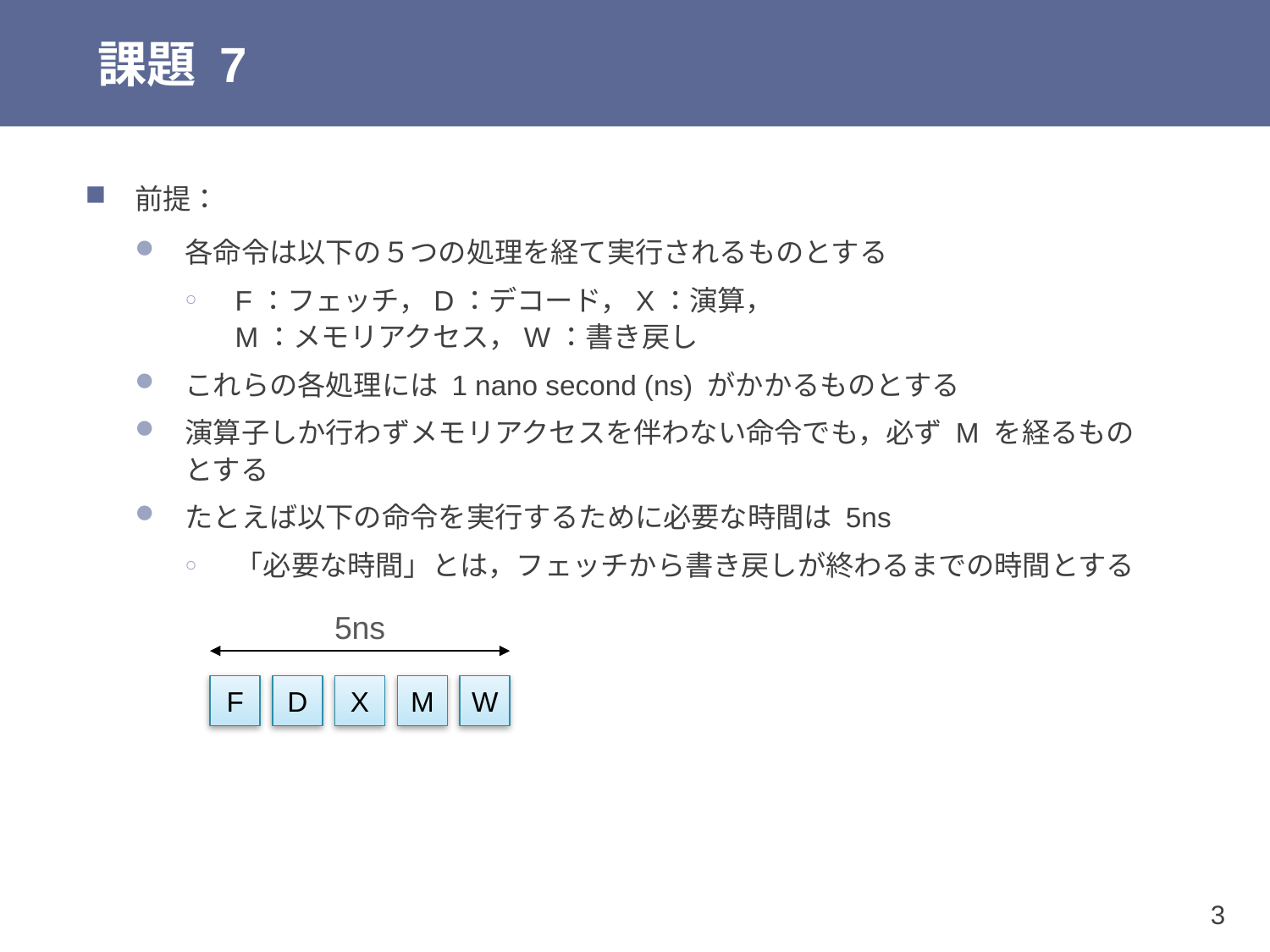

# 課題 7
前提：
各命令は以下の５つの処理を経て実行されるものとする
F：フェッチ，D：デコード，X：演算，
M：メモリアクセス，W：書き戻し
これらの各処理には 1 nano second (ns) がかかるものとする
演算子しか行わずメモリアクセスを伴わない命令でも，必ず M を経るものとする
たとえば以下の命令を実行するために必要な時間は 5ns
「必要な時間」とは，フェッチから書き戻しが終わるまでの時間とする

5ns
F
D
X
M
W